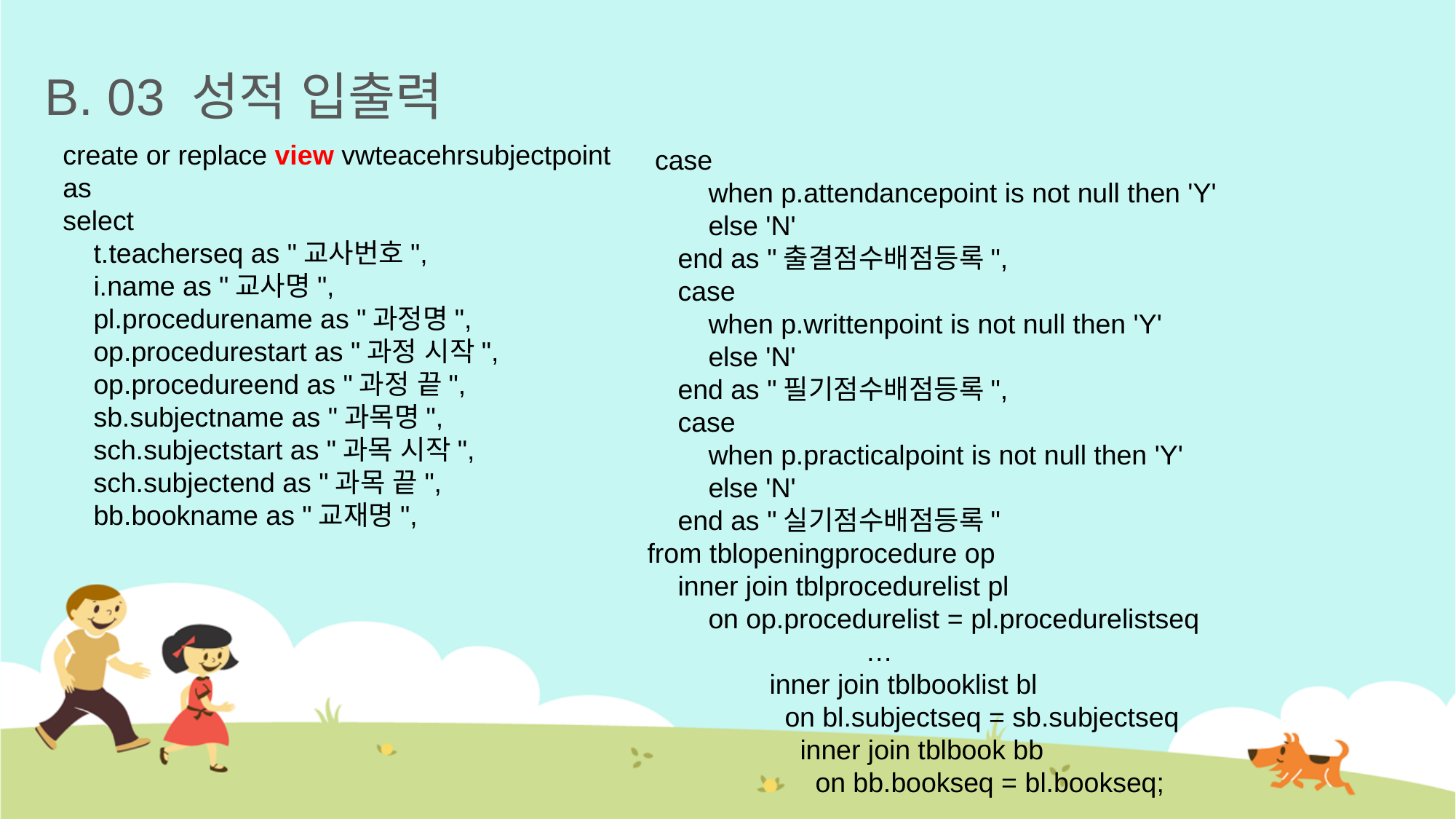

# B. 03 성적 입출력
create or replace view vwteacehrsubjectpoint
as
select
    t.teacherseq as "교사번호",
    i.name as "교사명",
    pl.procedurename as "과정명",
    op.procedurestart as "과정 시작",
    op.procedureend as "과정 끝",
    sb.subjectname as "과목명",
    sch.subjectstart as "과목 시작",
    sch.subjectend as "과목 끝",
    bb.bookname as "교재명",

 case
        when p.attendancepoint is not null then 'Y'
        else 'N'
    end as "출결점수배점등록",
    case
        when p.writtenpoint is not null then 'Y'
        else 'N'
    end as "필기점수배점등록",
    case
        when p.practicalpoint is not null then 'Y'
        else 'N'
    end as "실기점수배점등록"
from tblopeningprocedure op
    inner join tblprocedurelist pl
        on op.procedurelist = pl.procedurelistseq
		…
                inner join tblbooklist bl
                  on bl.subjectseq = sb.subjectseq
                    inner join tblbook bb
                      on bb.bookseq = bl.bookseq;